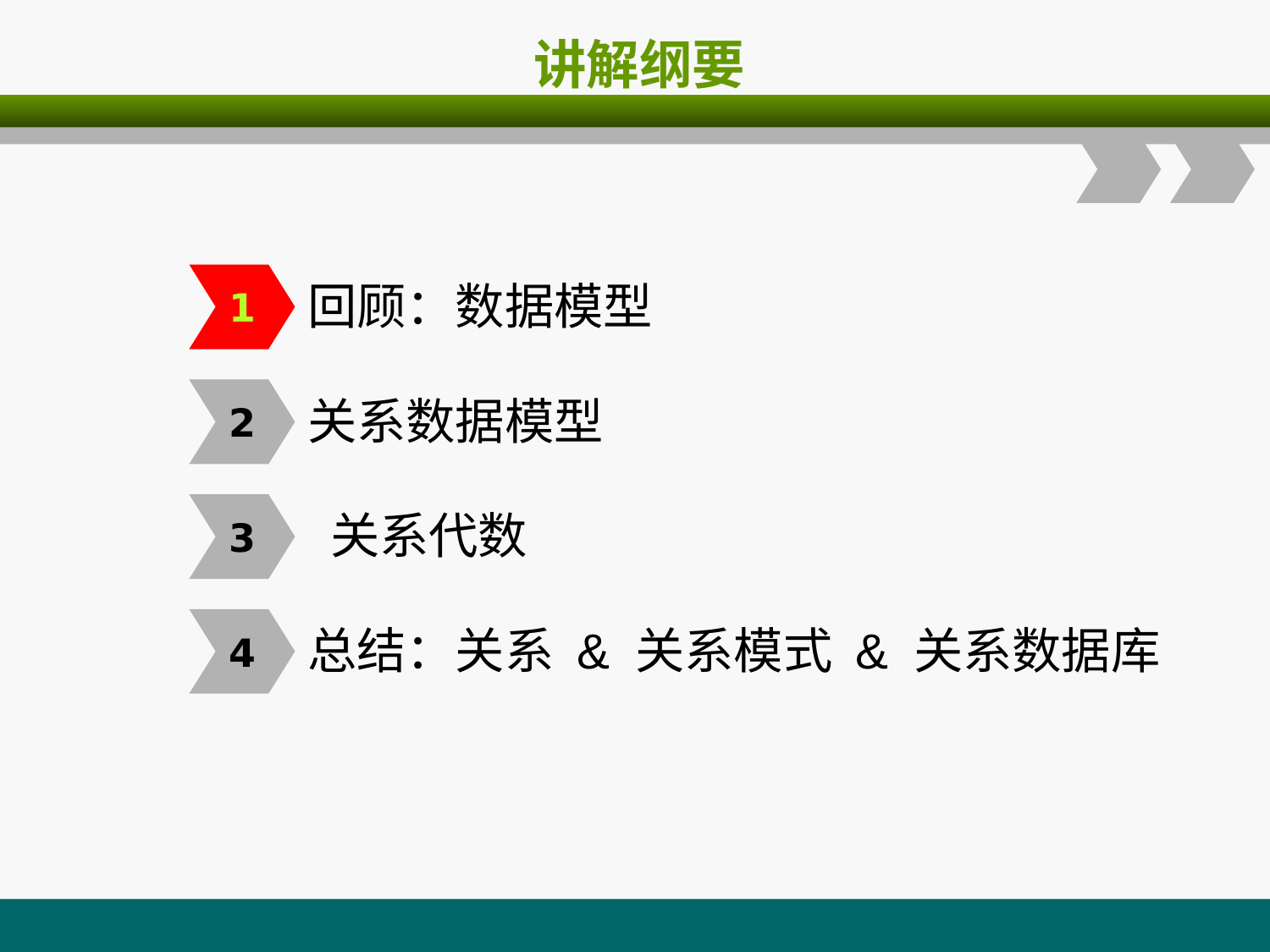

# 讲解纲要
1
回顾：数据模型
2
关系数据模型
3
 关系代数
4
总结：关系 & 关系模式 & 关系数据库